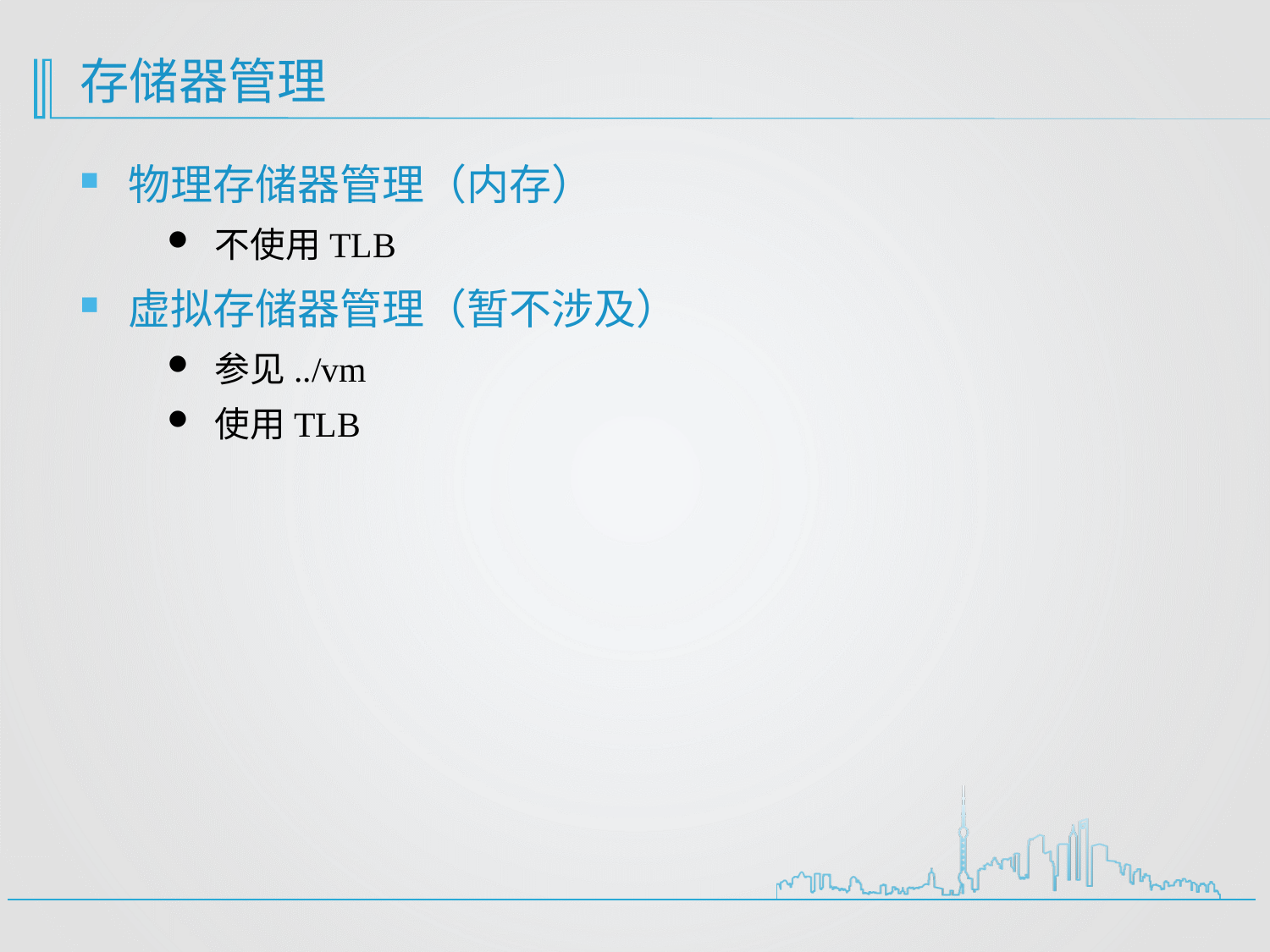

# 存储器管理
物理存储器管理（内存）
不使用TLB
虚拟存储器管理（暂不涉及）
参见../vm
使用TLB